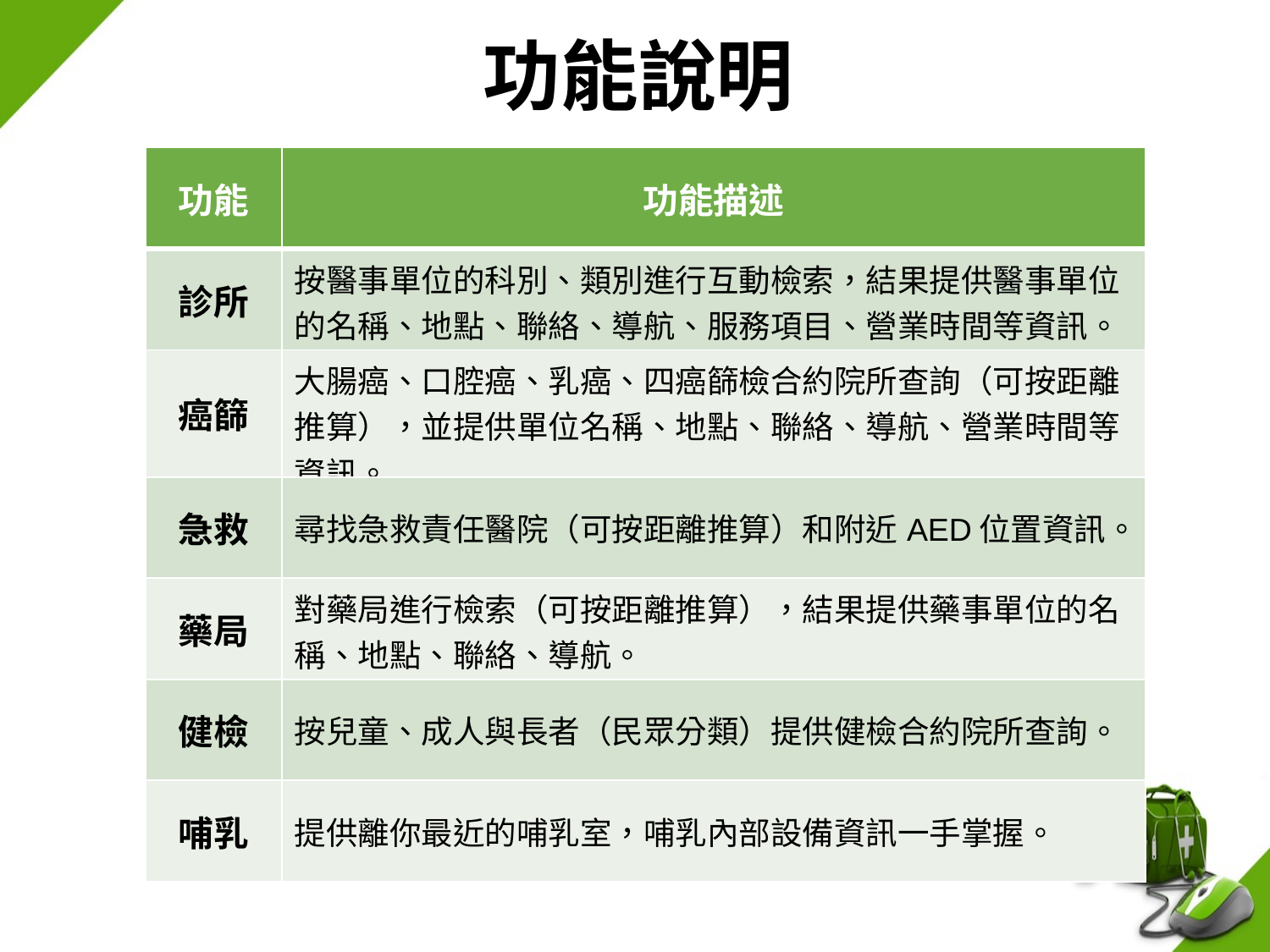

功能說明
| 功能 | 功能描述 |
| --- | --- |
| 診所 | 按醫事單位的科別、類別進行互動檢索，結果提供醫事單位的名稱、地點、聯絡、導航、服務項目、營業時間等資訊。 |
| 癌篩 | 大腸癌、口腔癌、乳癌、四癌篩檢合約院所查詢（可按距離推算），並提供單位名稱、地點、聯絡、導航、營業時間等資訊。 |
| 急救 | 尋找急救責任醫院（可按距離推算）和附近AED位置資訊。 |
| 藥局 | 對藥局進行檢索（可按距離推算），結果提供藥事單位的名稱、地點、聯絡、導航。 |
| 健檢 | 按兒童、成人與長者（民眾分類）提供健檢合約院所查詢。 |
| 哺乳 | 提供離你最近的哺乳室，哺乳內部設備資訊一手掌握。 |